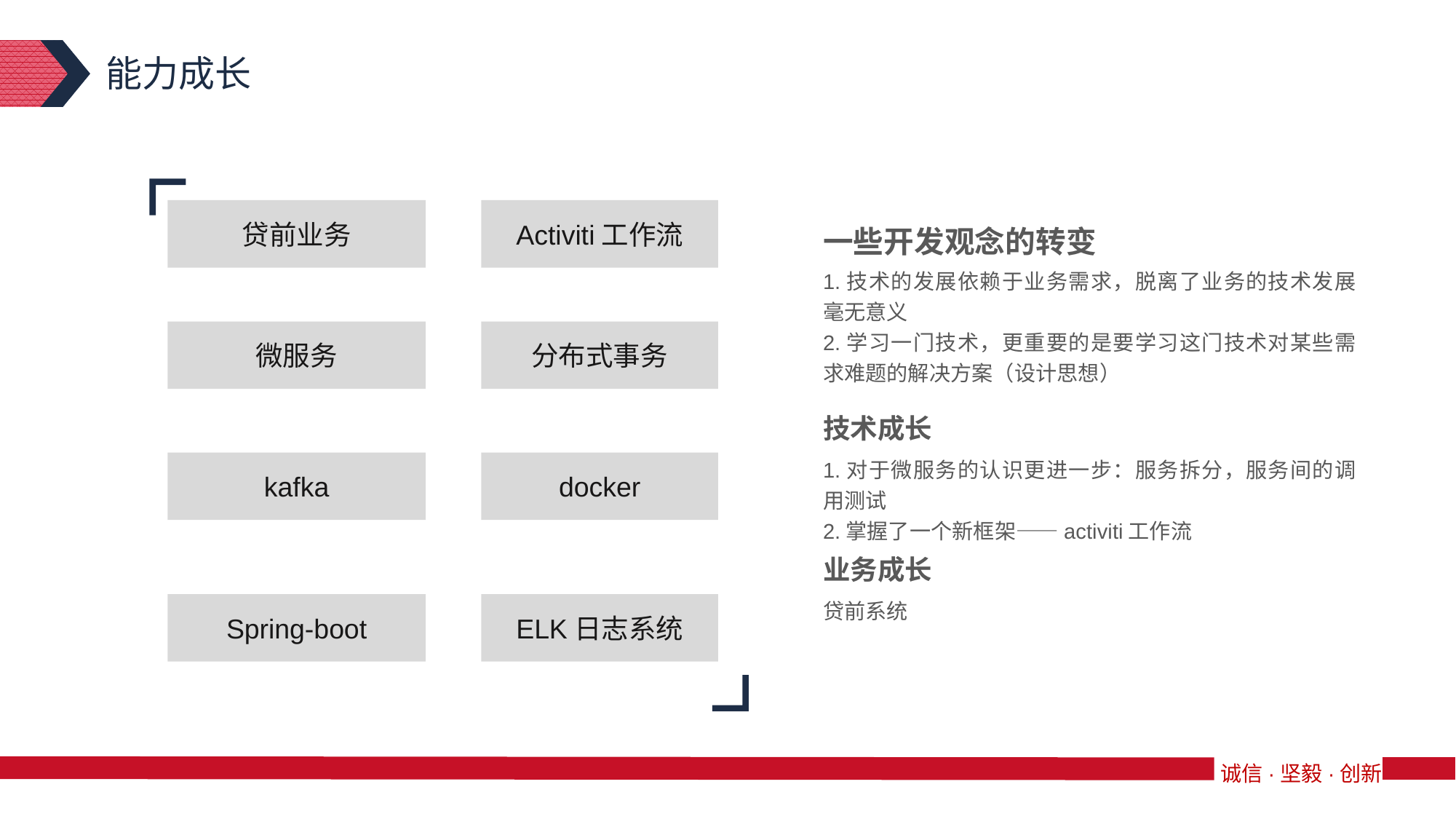

能力成长

贷前业务
Activiti工作流
一些开发观念的转变
1.技术的发展依赖于业务需求，脱离了业务的技术发展毫无意义
2.学习一门技术，更重要的是要学习这门技术对某些需求难题的解决方案（设计思想）

微服务
分布式事务
技术成长
1.对于微服务的认识更进一步：服务拆分，服务间的调用测试
2.掌握了一个新框架——activiti工作流
kafka
docker
业务成长
贷前系统
Spring-boot
ELK日志系统

诚信·坚毅·创新